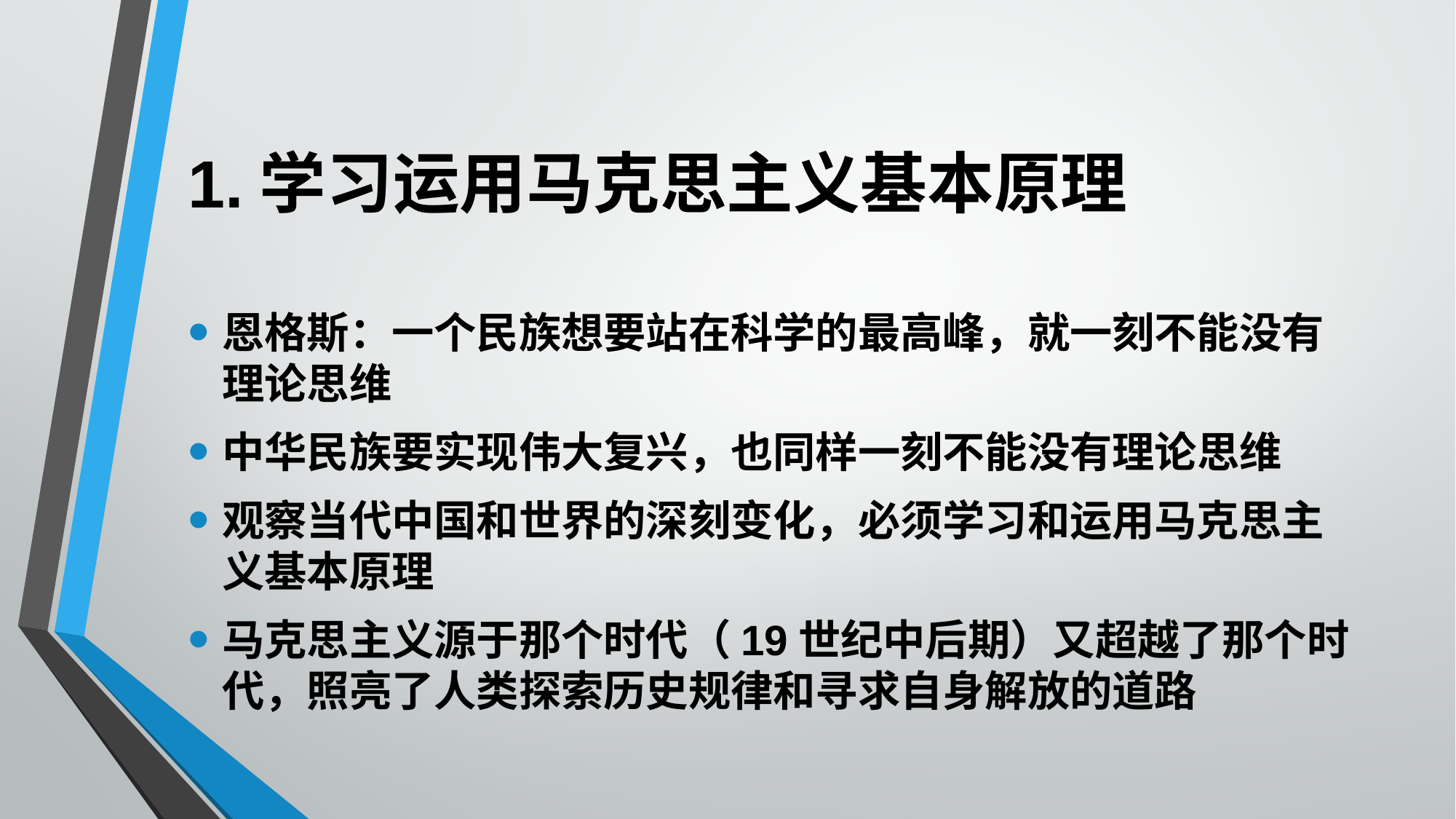

# 1.学习运用马克思主义基本原理
恩格斯：一个民族想要站在科学的最高峰，就一刻不能没有理论思维
中华民族要实现伟大复兴，也同样一刻不能没有理论思维
观察当代中国和世界的深刻变化，必须学习和运用马克思主义基本原理
马克思主义源于那个时代（19世纪中后期）又超越了那个时代，照亮了人类探索历史规律和寻求自身解放的道路